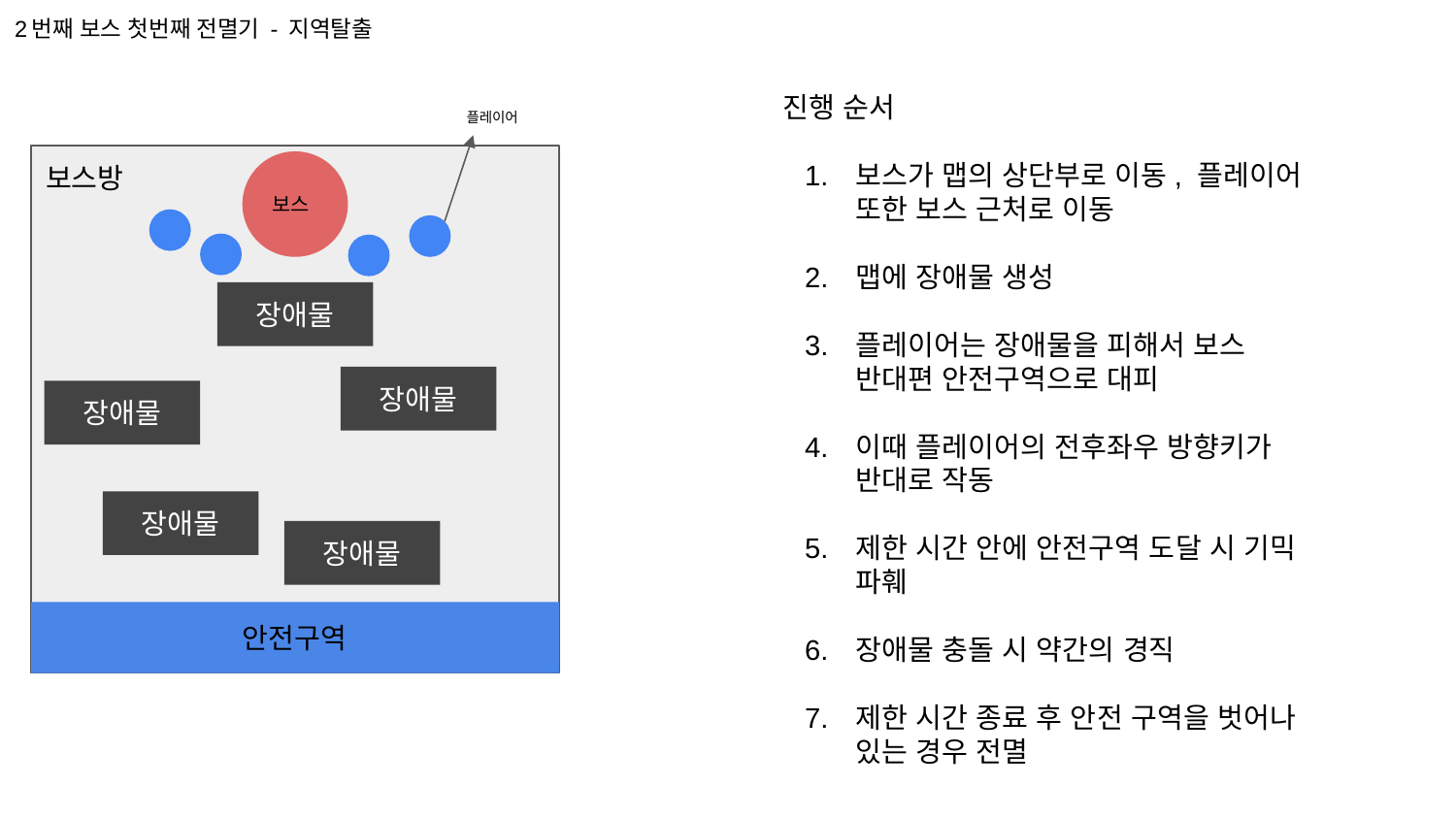

# 2번째 보스 첫번째 전멸기 - 지역탈출
진행 순서

보스가 맵의 상단부로 이동, 플레이어 또한 보스 근처로 이동

맵에 장애물 생성

플레이어는 장애물을 피해서 보스 반대편 안전구역으로 대피

이때 플레이어의 전후좌우 방향키가 반대로 작동

제한 시간 안에 안전구역 도달 시 기믹 파훼

장애물 충돌 시 약간의 경직

제한 시간 종료 후 안전 구역을 벗어나 있는 경우 전멸
플레이어

보스방
보스

장애물
장애물
장애물
장애물
장애물
안전구역